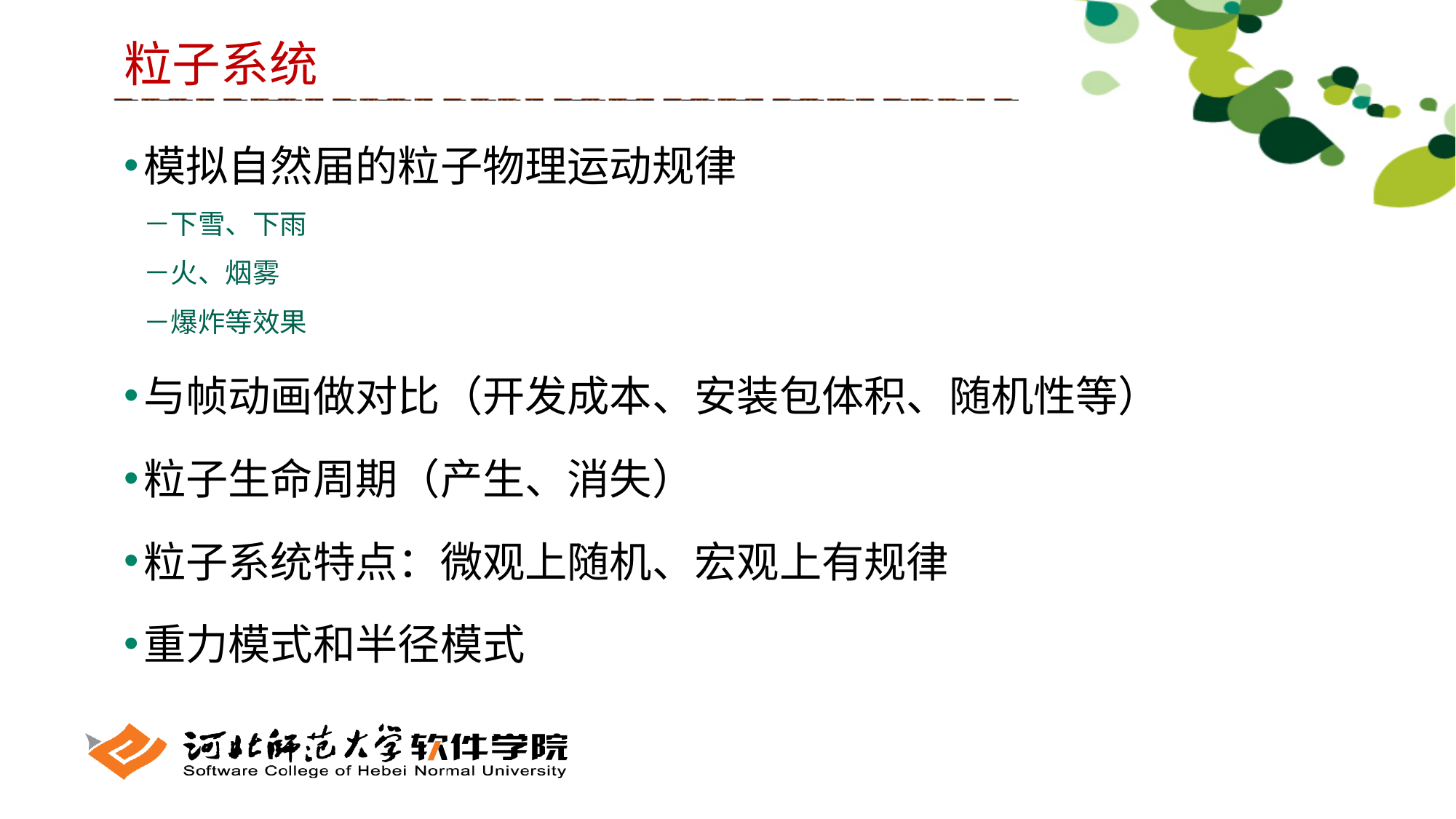

粒子系统
模拟自然届的粒子物理运动规律
－下雪、下雨
－火、烟雾
－爆炸等效果
与帧动画做对比（开发成本、安装包体积、随机性等）
粒子生命周期（产生、消失）
粒子系统特点：微观上随机、宏观上有规律
重力模式和半径模式